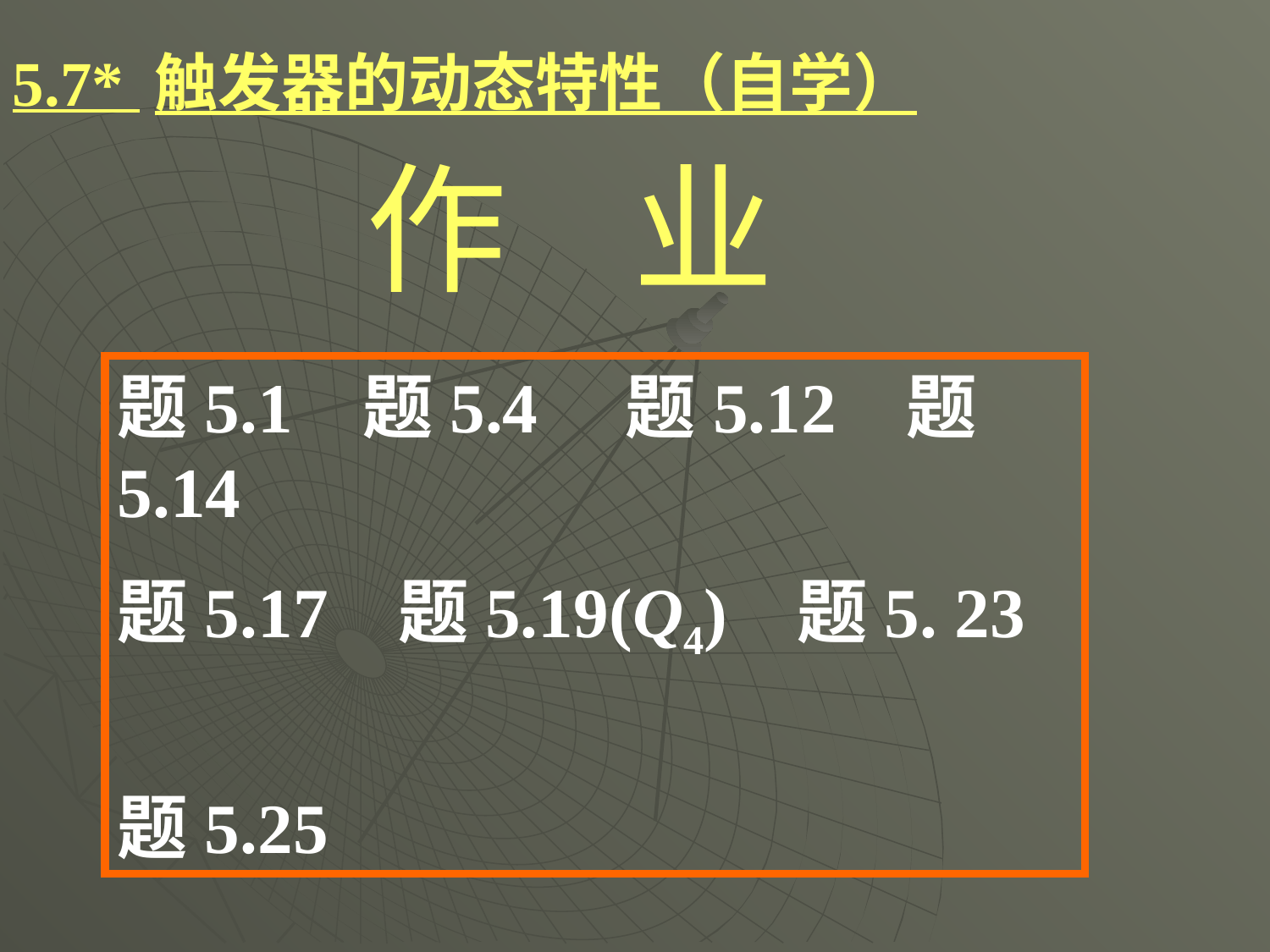

5.7* 触发器的动态特性（自学）
# 作    业
题5.1   题5.4    题5.12   题5.14
题5.17   题5.19(Q4)   题5. 23
题5.25